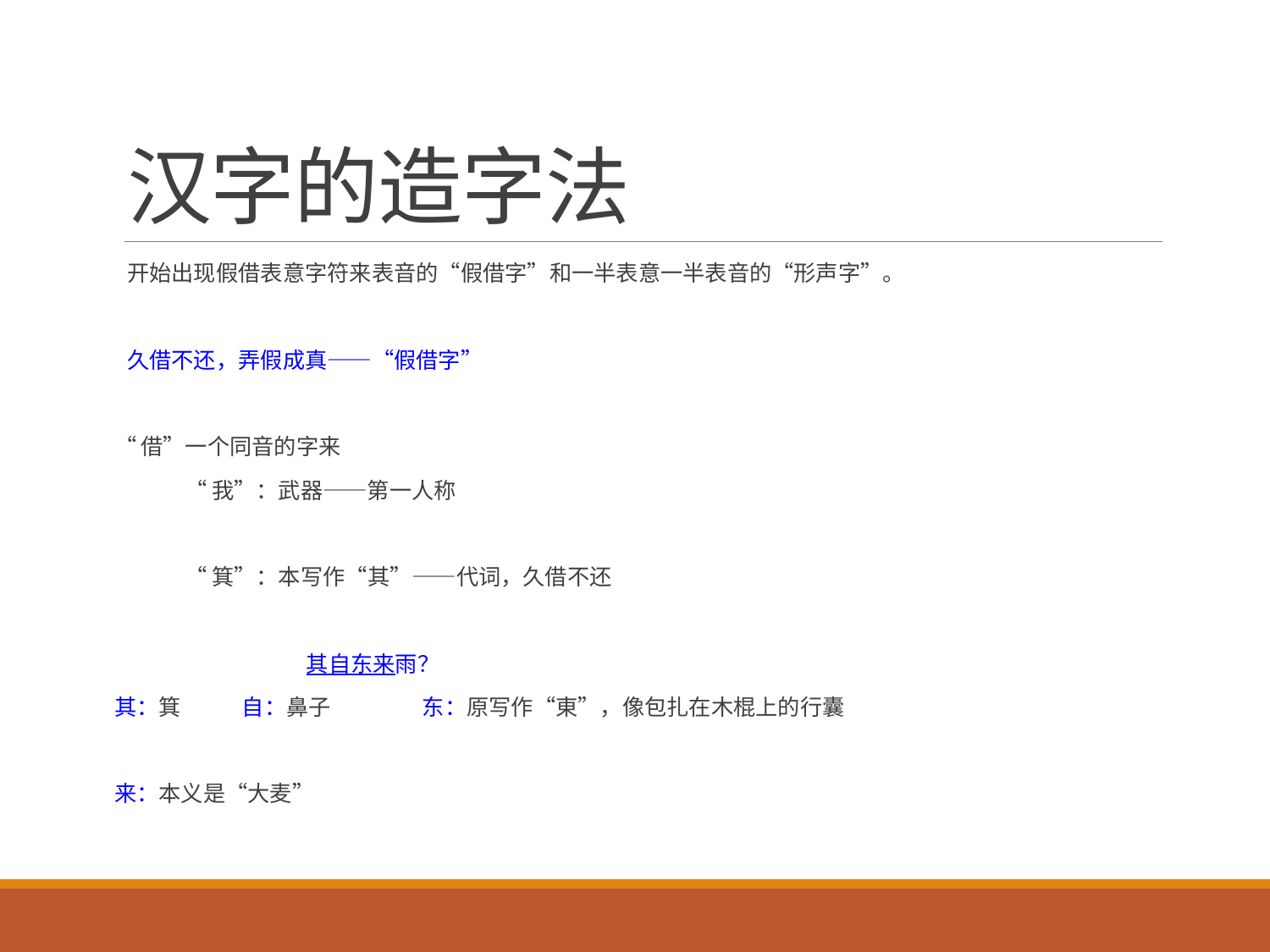

# 汉字的造字法
开始出现假借表意字符来表音的“假借字”和一半表意一半表音的“形声字”。

久借不还，弄假成真——“假借字”

“借”一个同音的字来
              “我”：武器——第一人称

              “箕”：本写作“其”——代词，久借不还

                                     其自东来雨？
其：箕            自：鼻子                  东：原写作“東”，像包扎在木棍上的行囊

来：本义是“大麦”